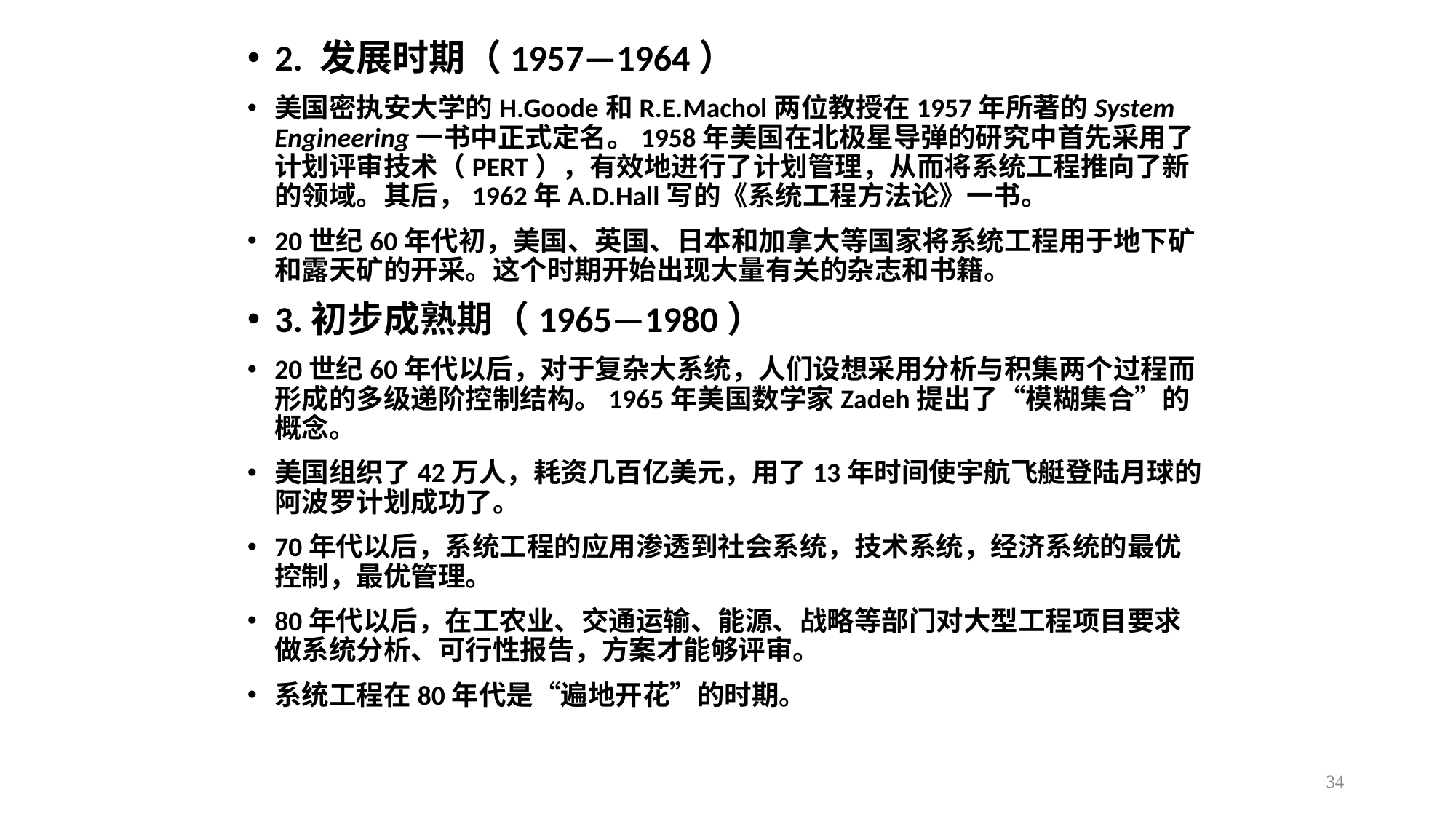

2. 发展时期（1957—1964）
美国密执安大学的H.Goode和R.E.Machol两位教授在1957年所著的System Engineering一书中正式定名。1958年美国在北极星导弹的研究中首先采用了计划评审技术（PERT），有效地进行了计划管理，从而将系统工程推向了新的领域。其后，1962年A.D.Hall写的《系统工程方法论》一书。
20世纪60年代初，美国、英国、日本和加拿大等国家将系统工程用于地下矿和露天矿的开采。这个时期开始出现大量有关的杂志和书籍。
3.初步成熟期（1965—1980）
20世纪60年代以后，对于复杂大系统，人们设想采用分析与积集两个过程而形成的多级递阶控制结构。1965年美国数学家Zadeh提出了“模糊集合”的概念。
美国组织了42万人，耗资几百亿美元，用了13年时间使宇航飞艇登陆月球的阿波罗计划成功了。
70年代以后，系统工程的应用渗透到社会系统，技术系统，经济系统的最优控制，最优管理。
80年代以后，在工农业、交通运输、能源、战略等部门对大型工程项目要求做系统分析、可行性报告，方案才能够评审。
系统工程在80年代是“遍地开花”的时期。
34